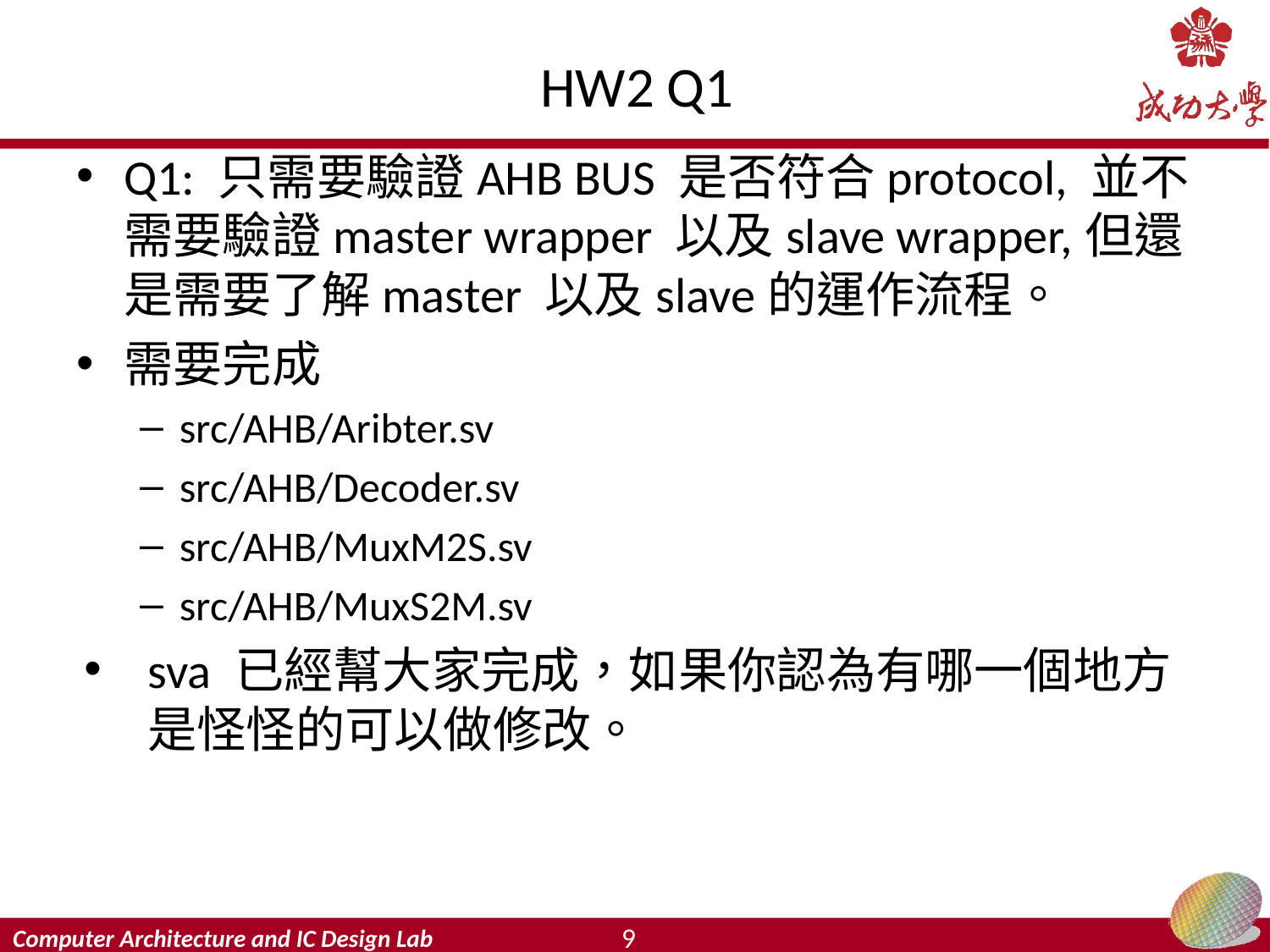

# HW2 Q1
Q1: 只需要驗證AHB BUS 是否符合protocol, 並不需要驗證master wrapper 以及slave wrapper,但還是需要了解master 以及slave的運作流程。
需要完成
src/AHB/Aribter.sv
src/AHB/Decoder.sv
src/AHB/MuxM2S.sv
src/AHB/MuxS2M.sv
sva 已經幫大家完成，如果你認為有哪一個地方是怪怪的可以做修改。

9